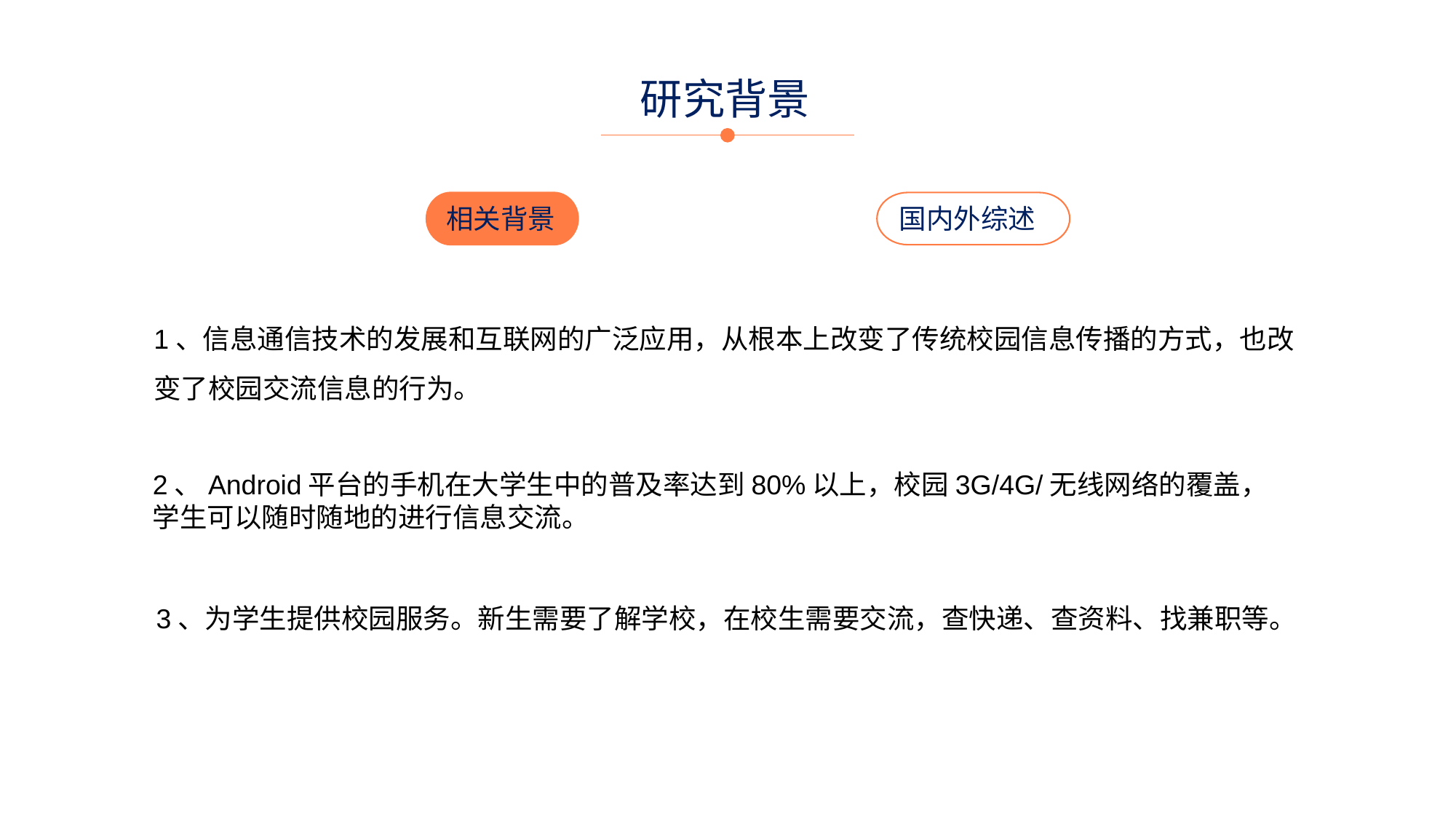

研究背景

相关背景

国内外综述
1、信息通信技术的发展和互联网的广泛应用，从根本上改变了传统校园信息传播的方式，也改变了校园交流信息的行为。
2、Android平台的手机在大学生中的普及率达到80%以上，校园3G/4G/无线网络的覆盖，学生可以随时随地的进行信息交流。
3、为学生提供校园服务。新生需要了解学校，在校生需要交流，查快递、查资料、找兼职等。